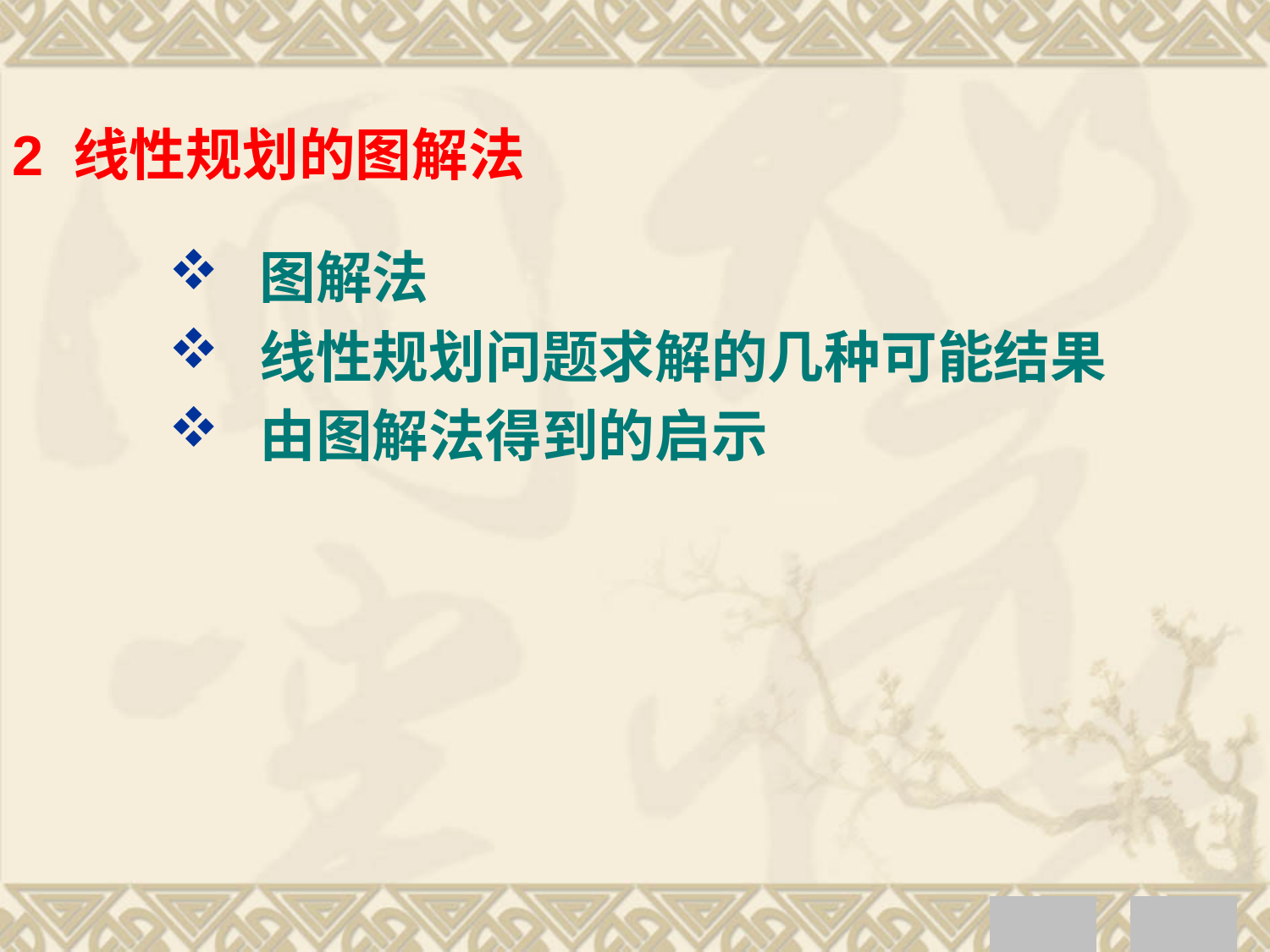

2 线性规划的图解法
  图解法
  线性规划问题求解的几种可能结果
  由图解法得到的启示

继续

返回